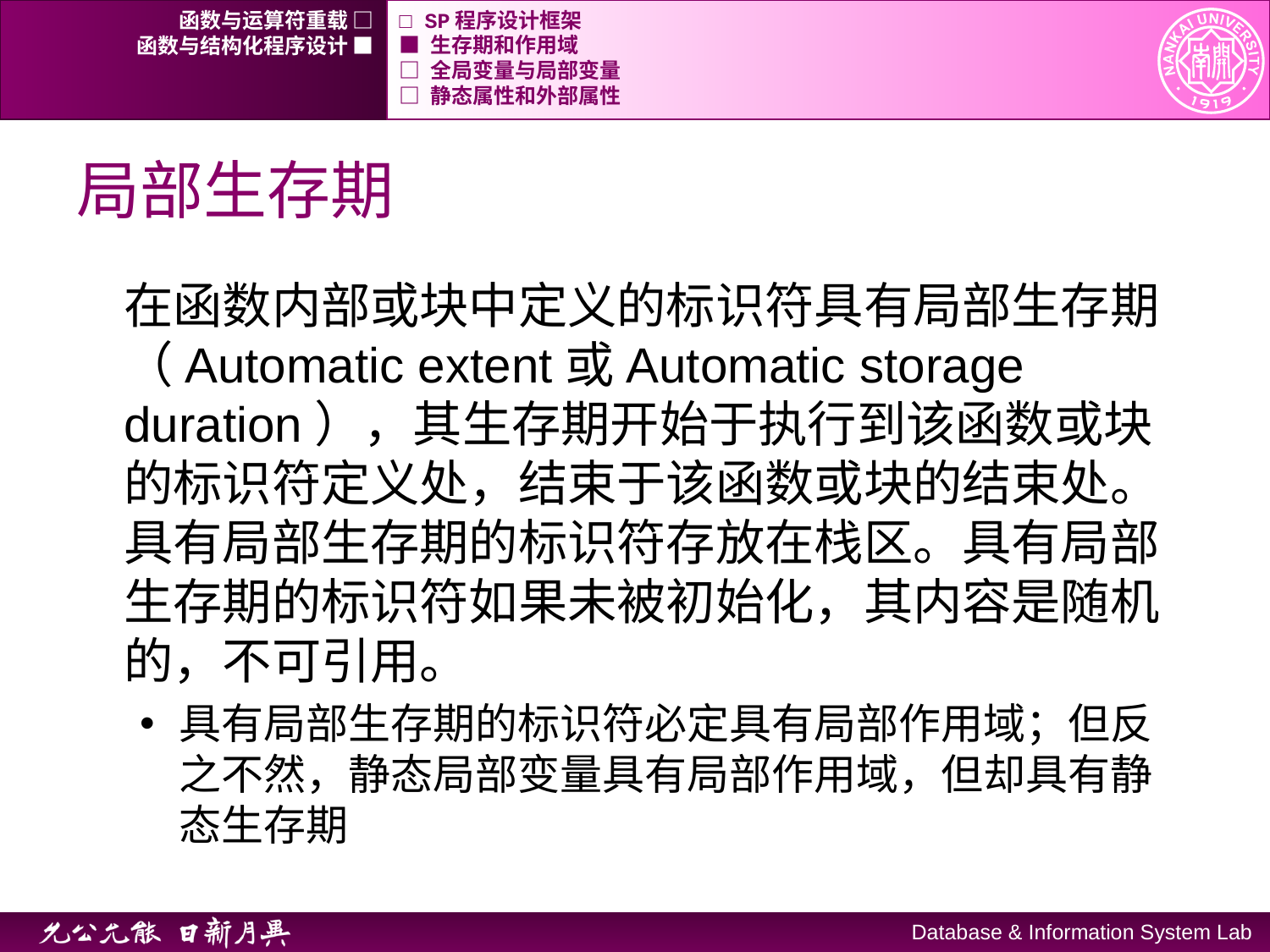

函数与运算符重载 □
□ SP程序设计框架
函数与结构化程序设计 ■
■ 生存期和作用域

□ 全局变量与局部变量

□ 静态属性和外部属性
# 局部生存期
在函数内部或块中定义的标识符具有局部生存期（Automatic extent或Automatic storage duration），其生存期开始于执行到该函数或块的标识符定义处，结束于该函数或块的结束处。具有局部生存期的标识符存放在栈区。具有局部生存期的标识符如果未被初始化，其内容是随机的，不可引用。
具有局部生存期的标识符必定具有局部作用域；但反之不然，静态局部变量具有局部作用域，但却具有静态生存期